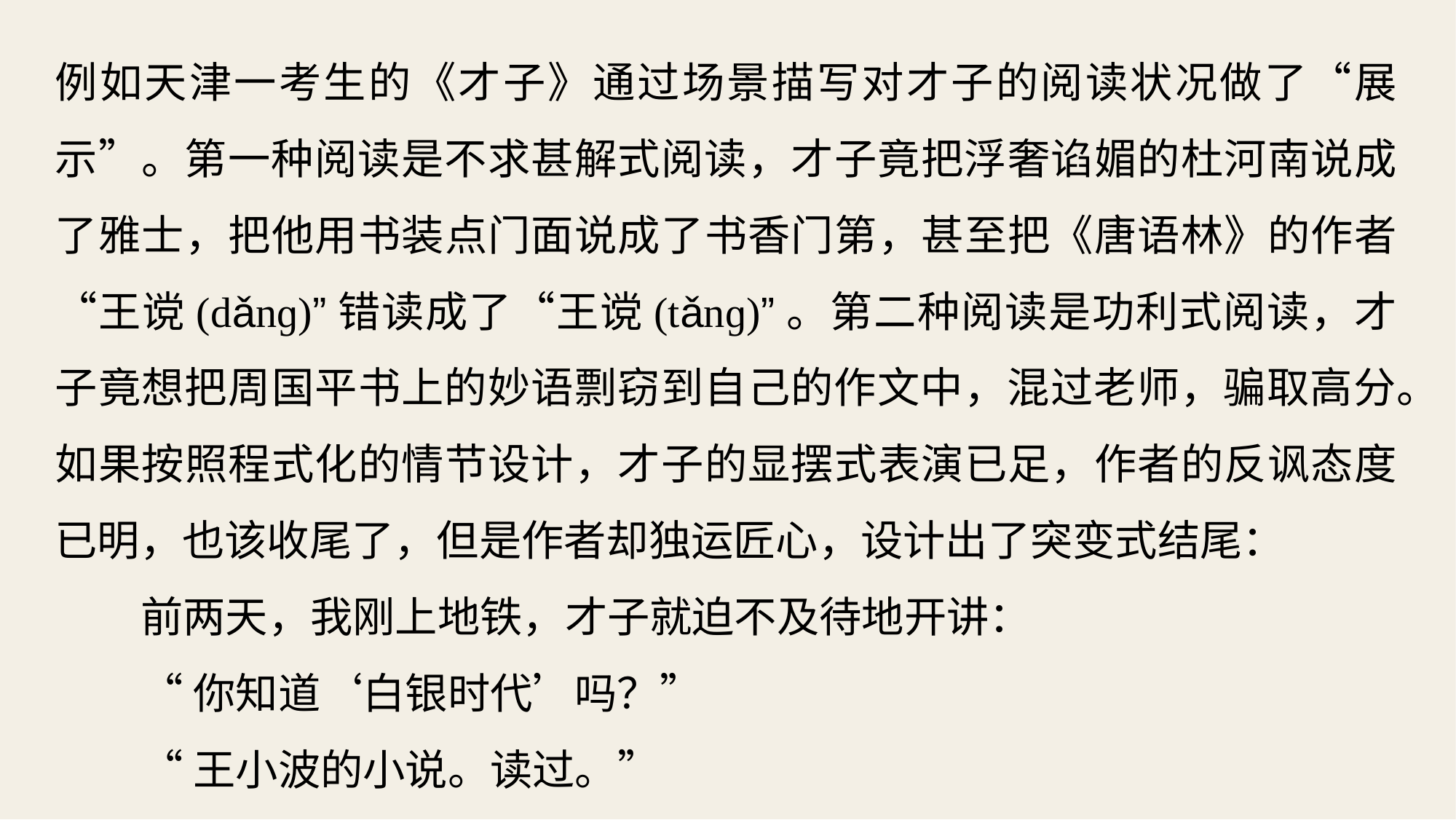

例如天津一考生的《才子》通过场景描写对才子的阅读状况做了“展示”。第一种阅读是不求甚解式阅读，才子竟把浮奢谄媚的杜河南说成了雅士，把他用书装点门面说成了书香门第，甚至把《唐语林》的作者“王谠(dǎnɡ)”错读成了“王谠(tǎnɡ)”。第二种阅读是功利式阅读，才子竟想把周国平书上的妙语剽窃到自己的作文中，混过老师，骗取高分。如果按照程式化的情节设计，才子的显摆式表演已足，作者的反讽态度已明，也该收尾了，但是作者却独运匠心，设计出了突变式结尾：
前两天，我刚上地铁，才子就迫不及待地开讲：
“你知道‘白银时代’吗？”
“王小波的小说。读过。”